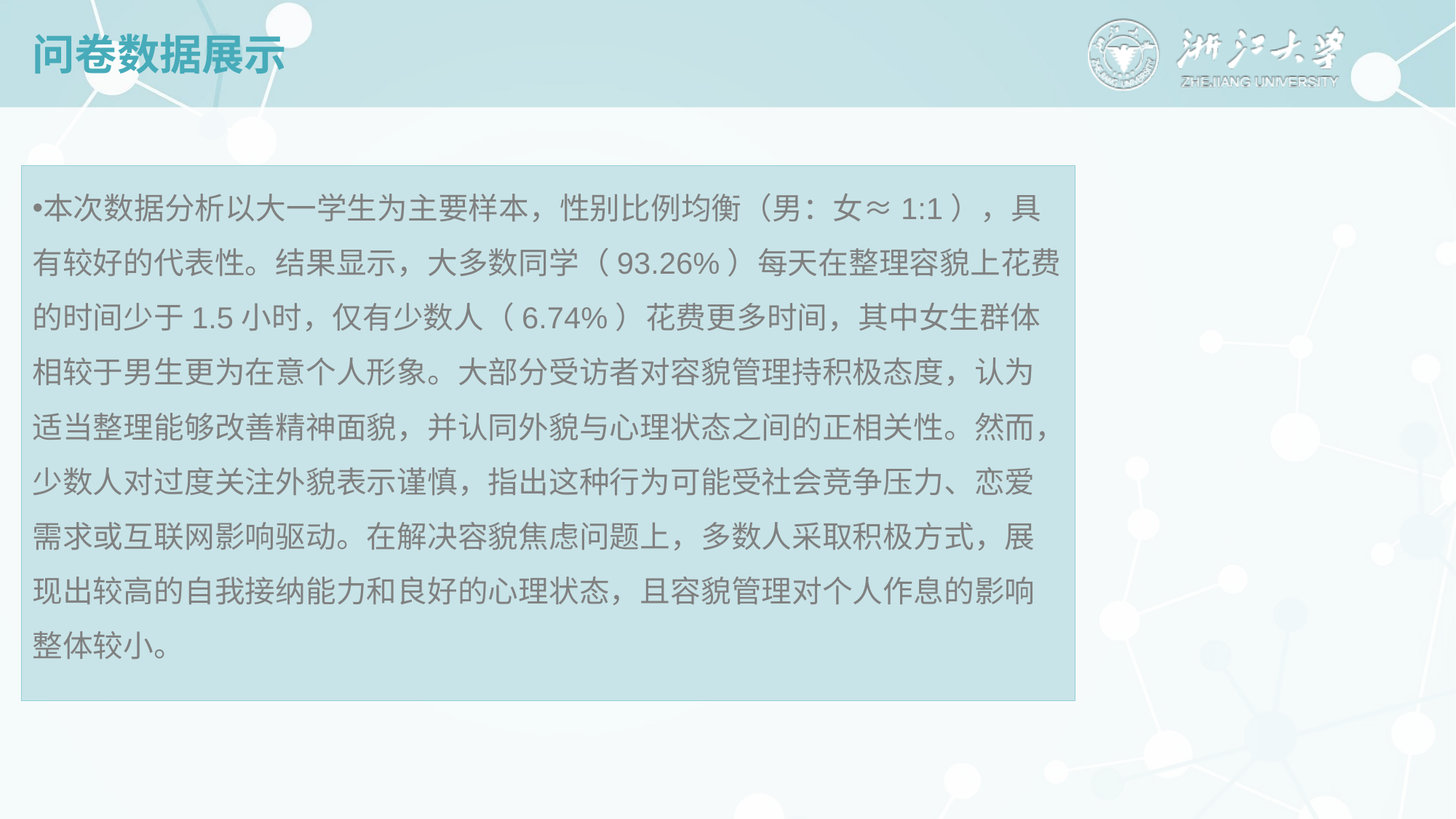

# 问卷数据展示
本次数据分析以大一学生为主要样本，性别比例均衡（男：女≈1:1），具有较好的代表性。结果显示，大多数同学（93.26%）每天在整理容貌上花费的时间少于1.5小时，仅有少数人（6.74%）花费更多时间，其中女生群体相较于男生更为在意个人形象。大部分受访者对容貌管理持积极态度，认为适当整理能够改善精神面貌，并认同外貌与心理状态之间的正相关性。然而，少数人对过度关注外貌表示谨慎，指出这种行为可能受社会竞争压力、恋爱需求或互联网影响驱动。在解决容貌焦虑问题上，多数人采取积极方式，展现出较高的自我接纳能力和良好的心理状态，且容貌管理对个人作息的影响整体较小。